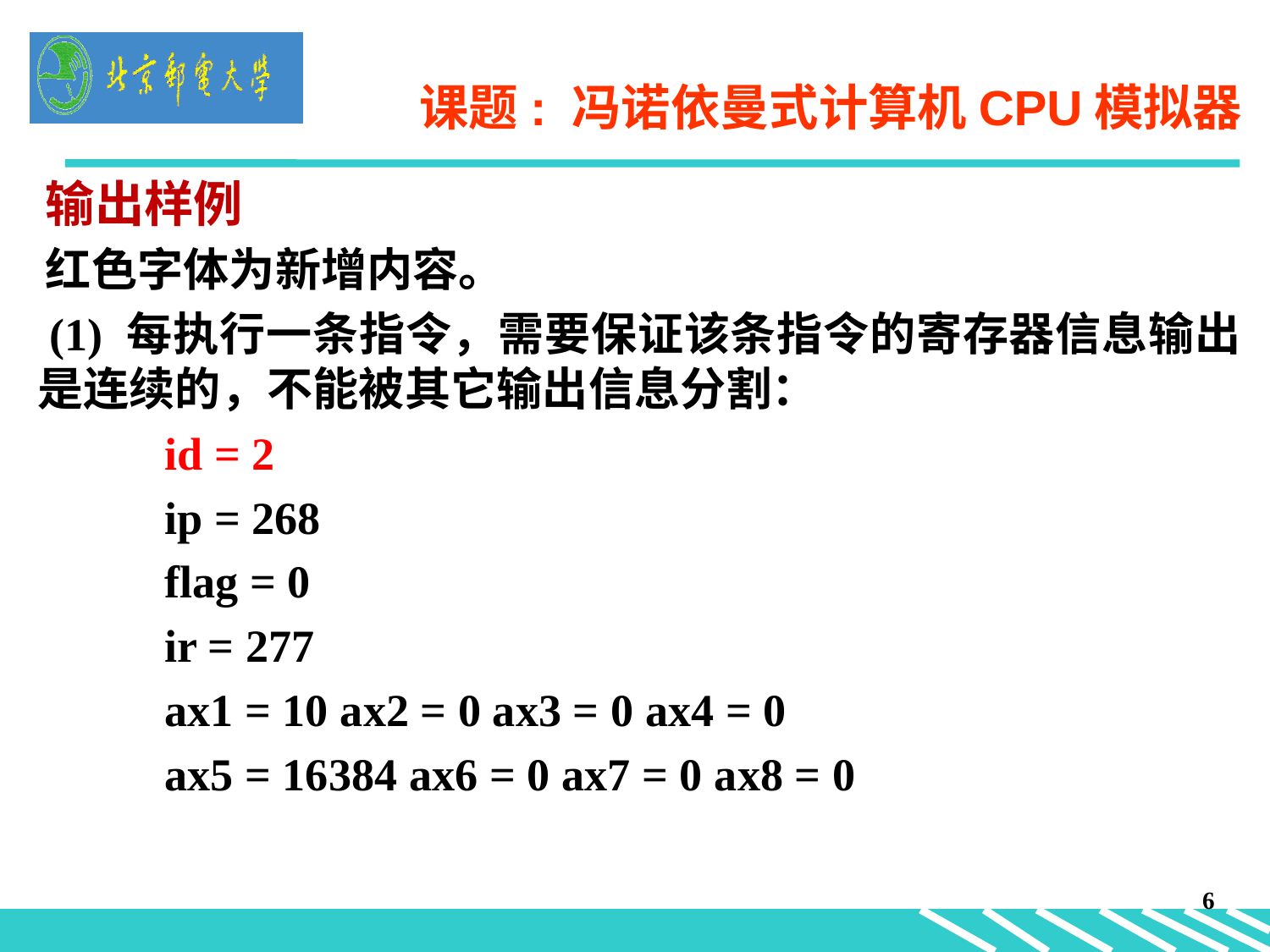

# 课题: 冯诺依曼式计算机CPU模拟器
输出样例
红色字体为新增内容。
 (1) 每执行一条指令，需要保证该条指令的寄存器信息输出是连续的，不能被其它输出信息分割：
	id = 2
	ip = 268
	flag = 0
	ir = 277
	ax1 = 10 ax2 = 0 ax3 = 0 ax4 = 0
	ax5 = 16384 ax6 = 0 ax7 = 0 ax8 = 0

6